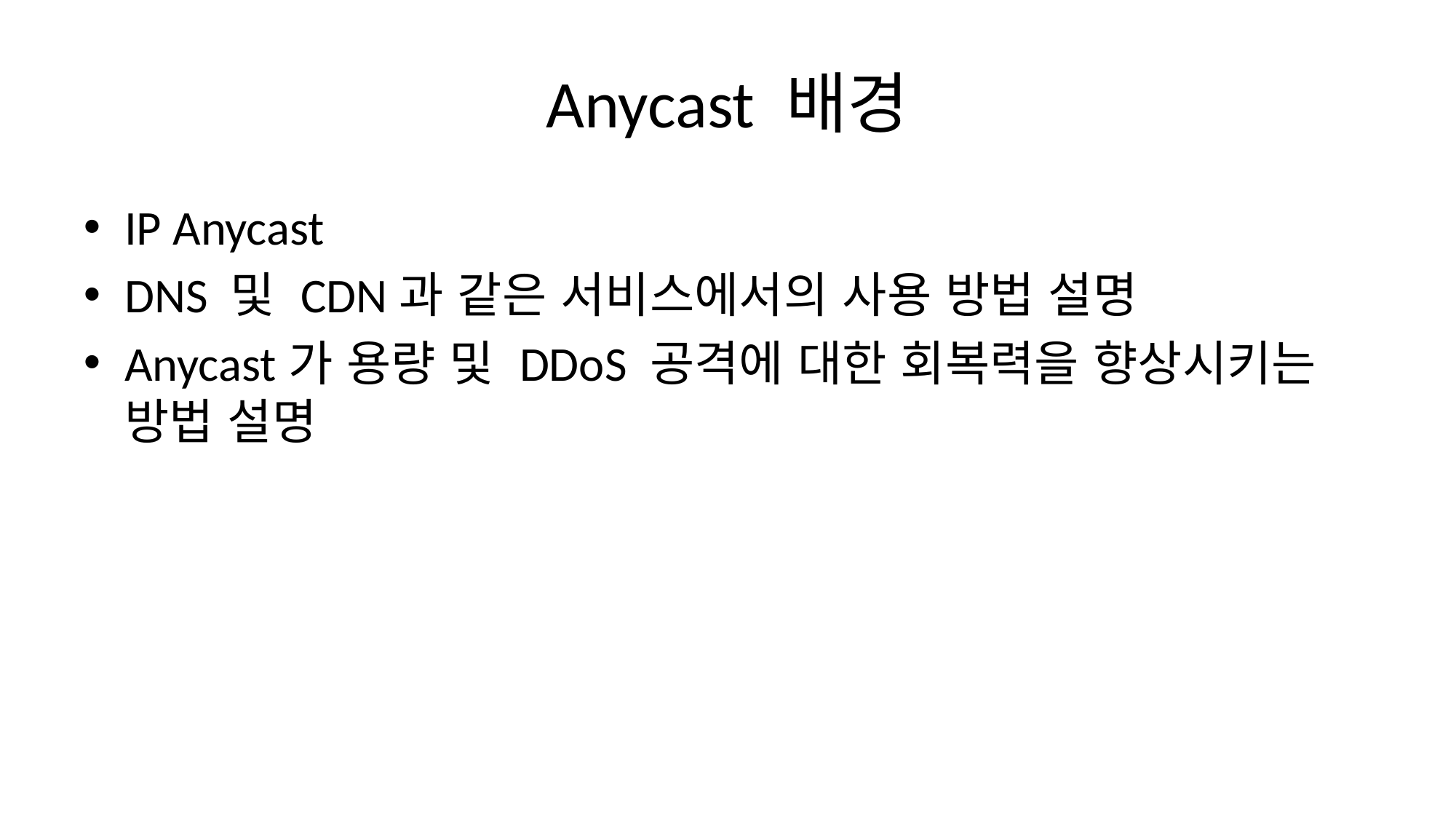

# Anycast 배경
IP Anycast
DNS 및 CDN과 같은 서비스에서의 사용 방법 설명
Anycast가 용량 및 DDoS 공격에 대한 회복력을 향상시키는 방법 설명